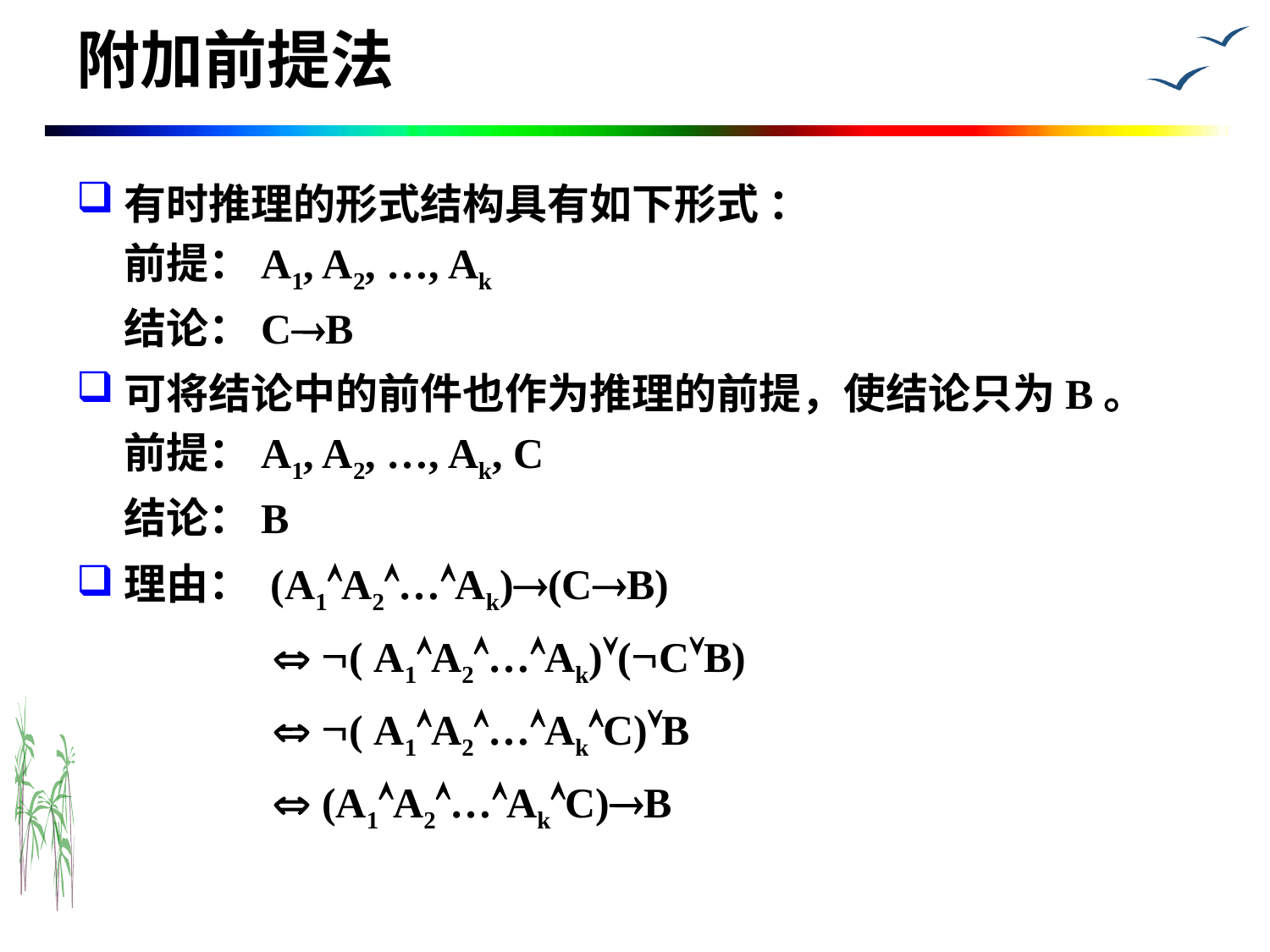

# 附加前提法
有时推理的形式结构具有如下形式 ：
前提：A1, A2, …, Ak
结论：C→B
可将结论中的前件也作为推理的前提，使结论只为B。
前提：A1, A2, …, Ak, C
结论：B
理由： (A1∧A2∧…∧Ak)→(C→B)
     	  ⇔ ¬( A1∧A2∧…∧Ak)∨(¬C∨B)
       	  ⇔ ¬( A1∧A2∧…∧Ak∧C)∨B
      	  ⇔ (A1∧A2∧…∧Ak∧C)→B